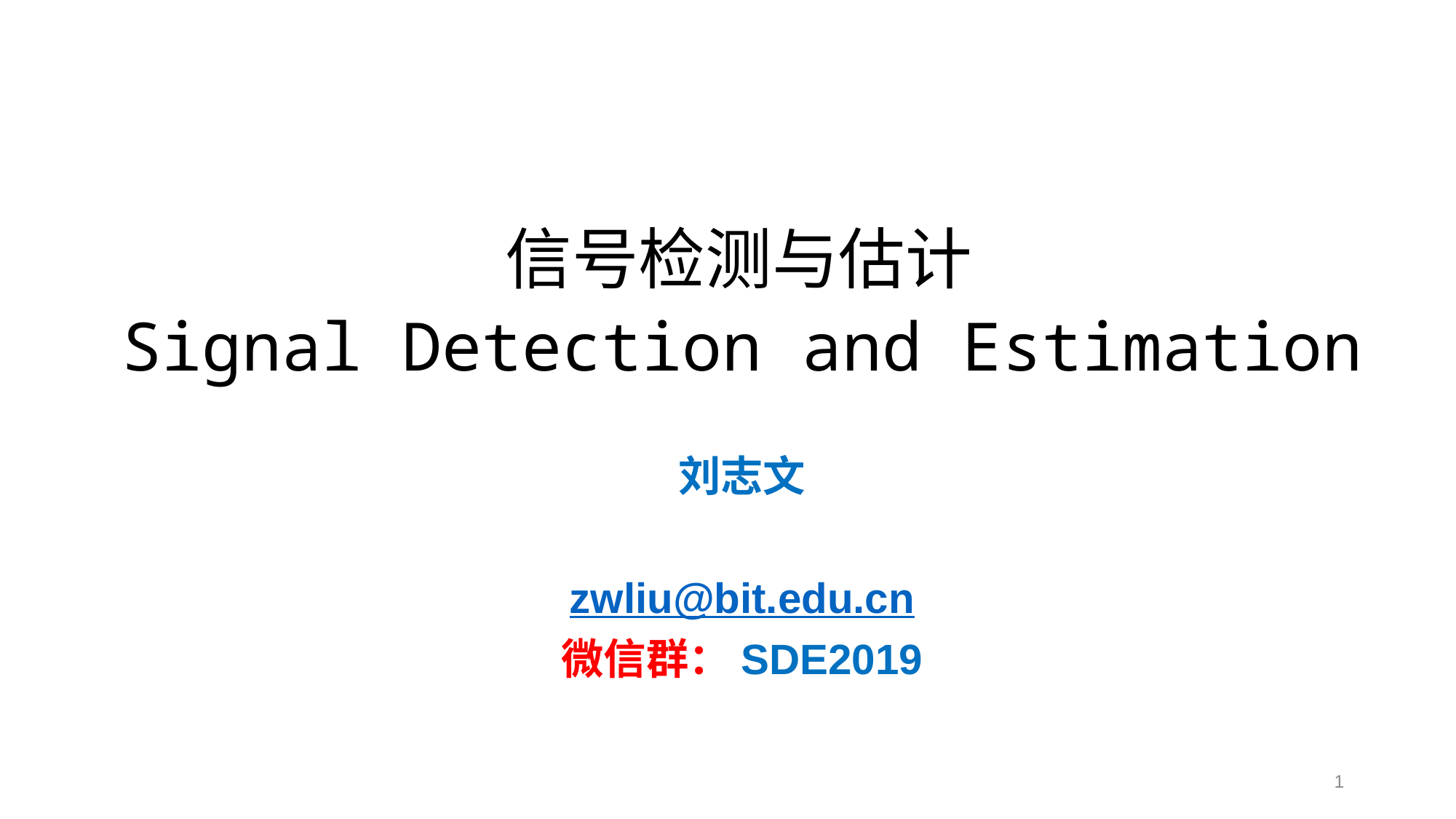

信号检测与估计
Signal Detection and Estimation

刘志文

zwliu@bit.edu.cn
微信群：SDE2019

1